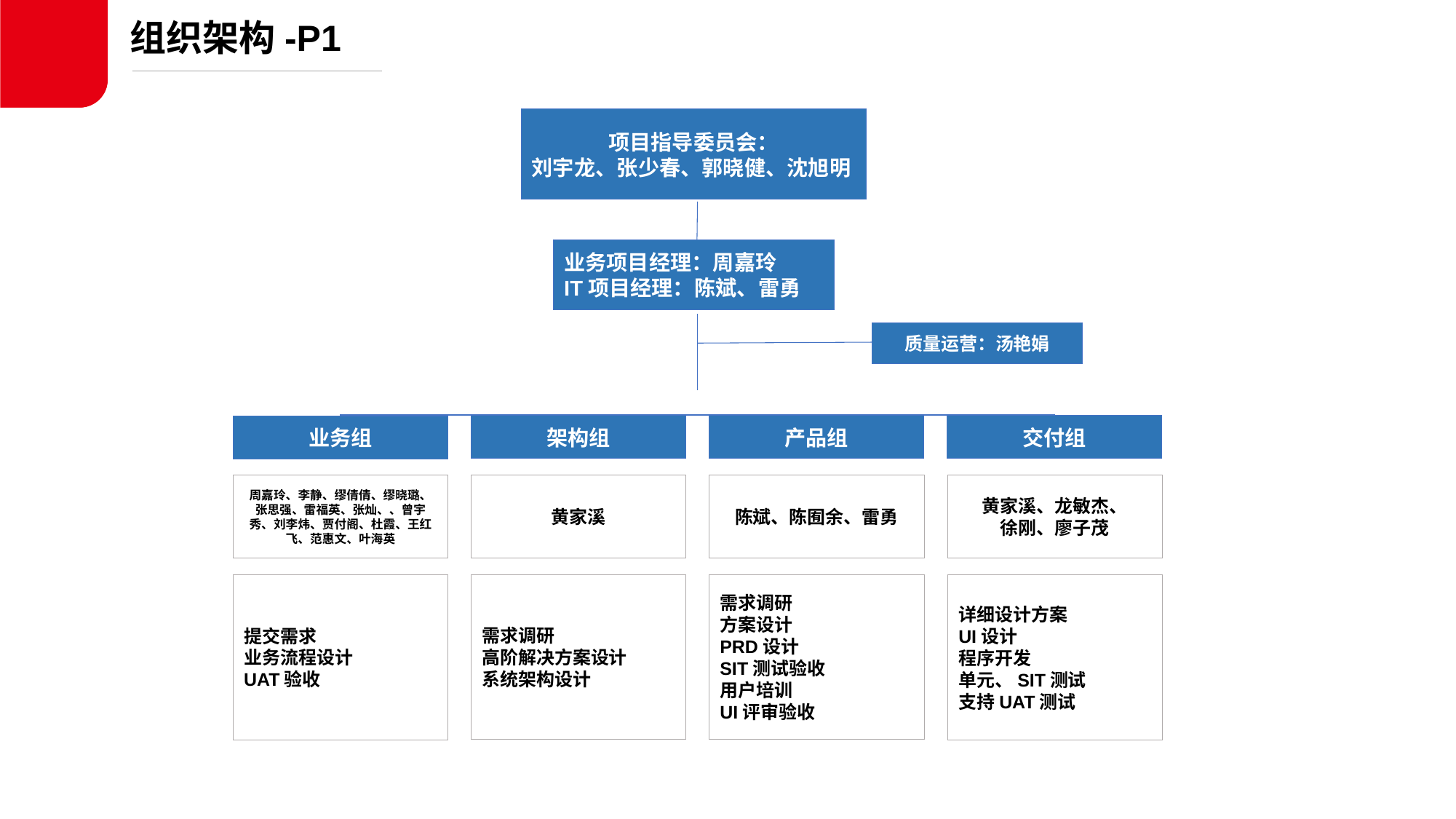

组织架构-P1
项目指导委员会：
刘宇龙、张少春、郭晓健、沈旭明
业务项目经理：周嘉玲
IT项目经理：陈斌、雷勇
质量运营：汤艳娟
架构组
产品组
交付组
业务组
周嘉玲、李静、缪倩倩、缪晓璐、张思强、雷福英、张灿、、曾宇秀、刘李炜、贾付阁、杜霞、王红飞、范惠文、叶海英
黄家溪
陈斌、陈囿余、雷勇
黄家溪、龙敏杰、
徐刚、廖子茂
提交需求
业务流程设计
UAT验收
需求调研
高阶解决方案设计
系统架构设计
需求调研
方案设计
PRD设计
SIT测试验收
用户培训
UI评审验收
详细设计方案
UI设计
程序开发
单元、SIT测试
支持UAT测试